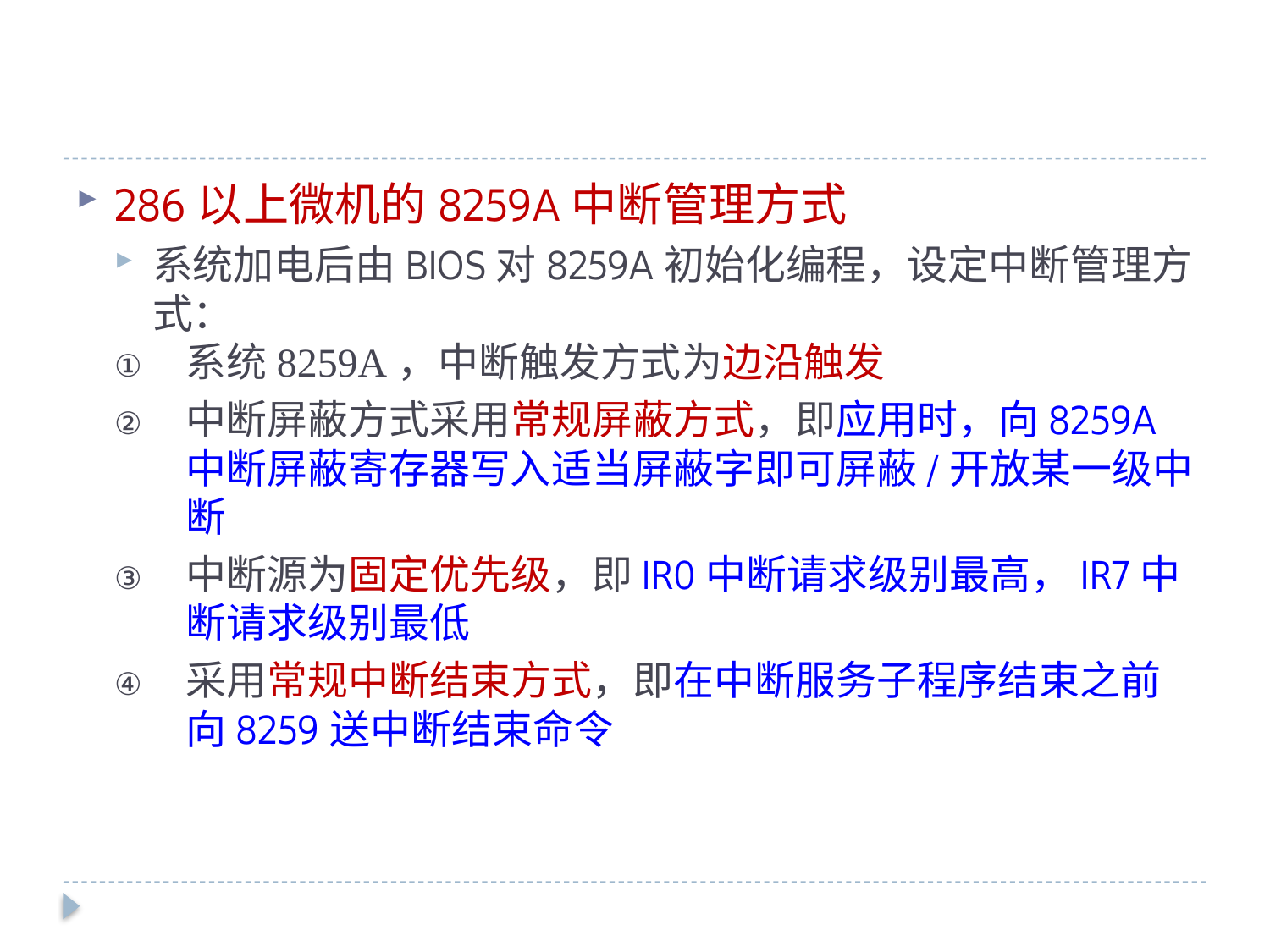

#
286以上微机的8259A中断管理方式
系统加电后由BIOS对8259A初始化编程，设定中断管理方式：
系统8259A，中断触发方式为边沿触发
中断屏蔽方式采用常规屏蔽方式，即应用时，向8259A中断屏蔽寄存器写入适当屏蔽字即可屏蔽/开放某一级中断
中断源为固定优先级，即IR0中断请求级别最高，IR7中断请求级别最低
采用常规中断结束方式，即在中断服务子程序结束之前向8259送中断结束命令